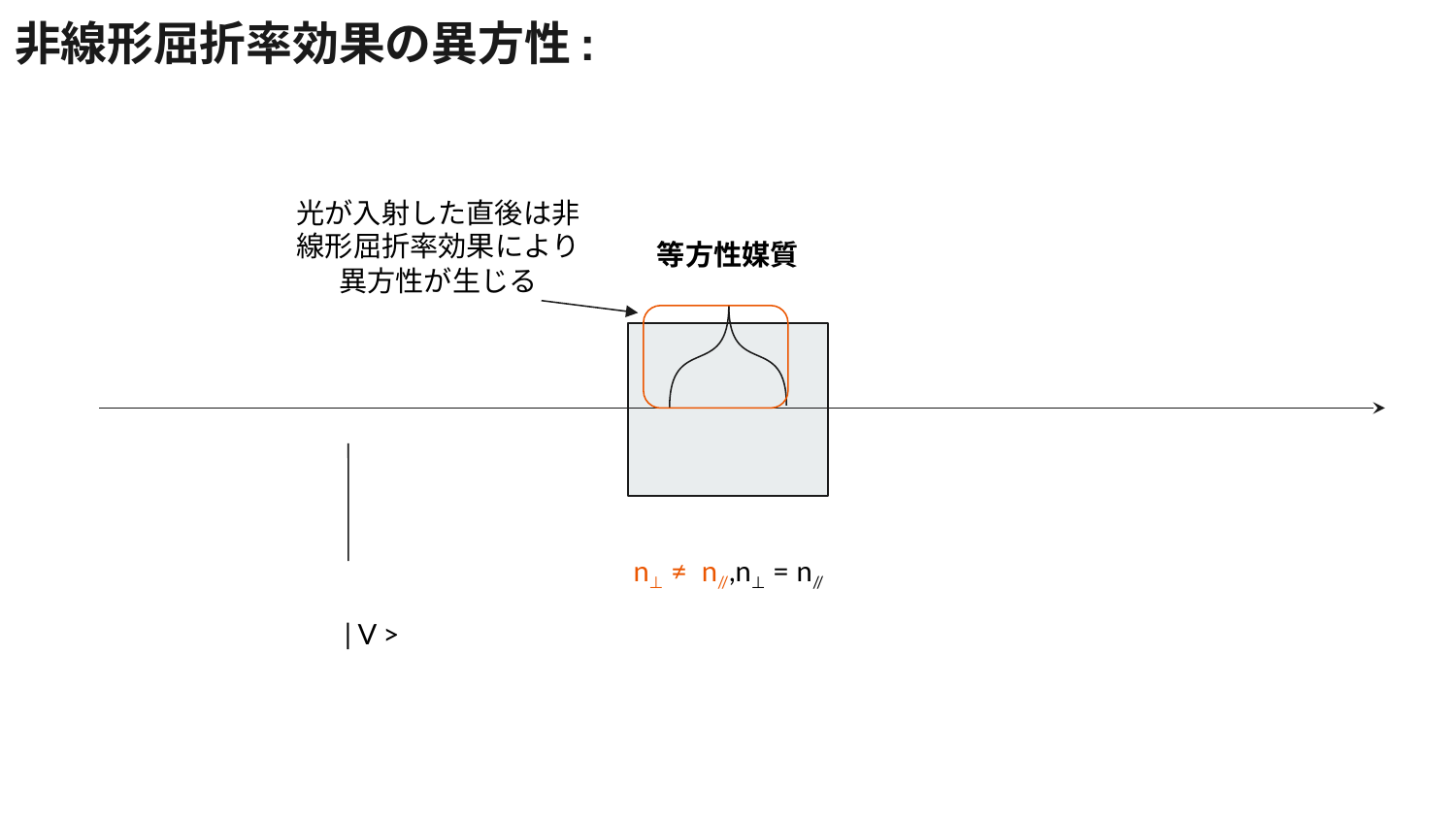

非線形屈折率効果の異方性:
光が入射した直後は非線形屈折率効果により異方性が生じる
等方性媒質

n⊥ ≠  n//,n⊥ = n//
| V >